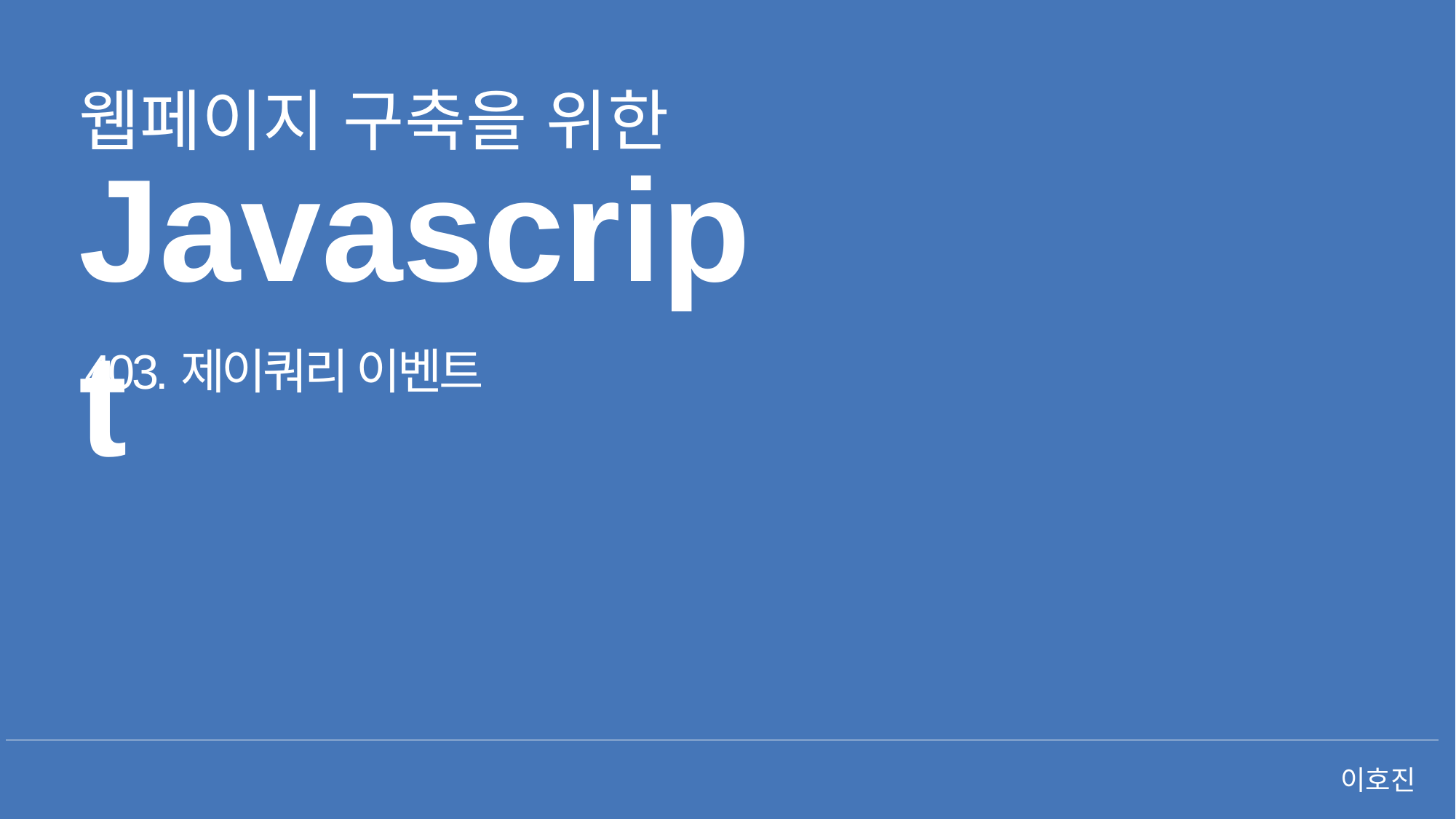

웹페이지 구축을 위한
Javascript
403.제이쿼리 이벤트
이호진